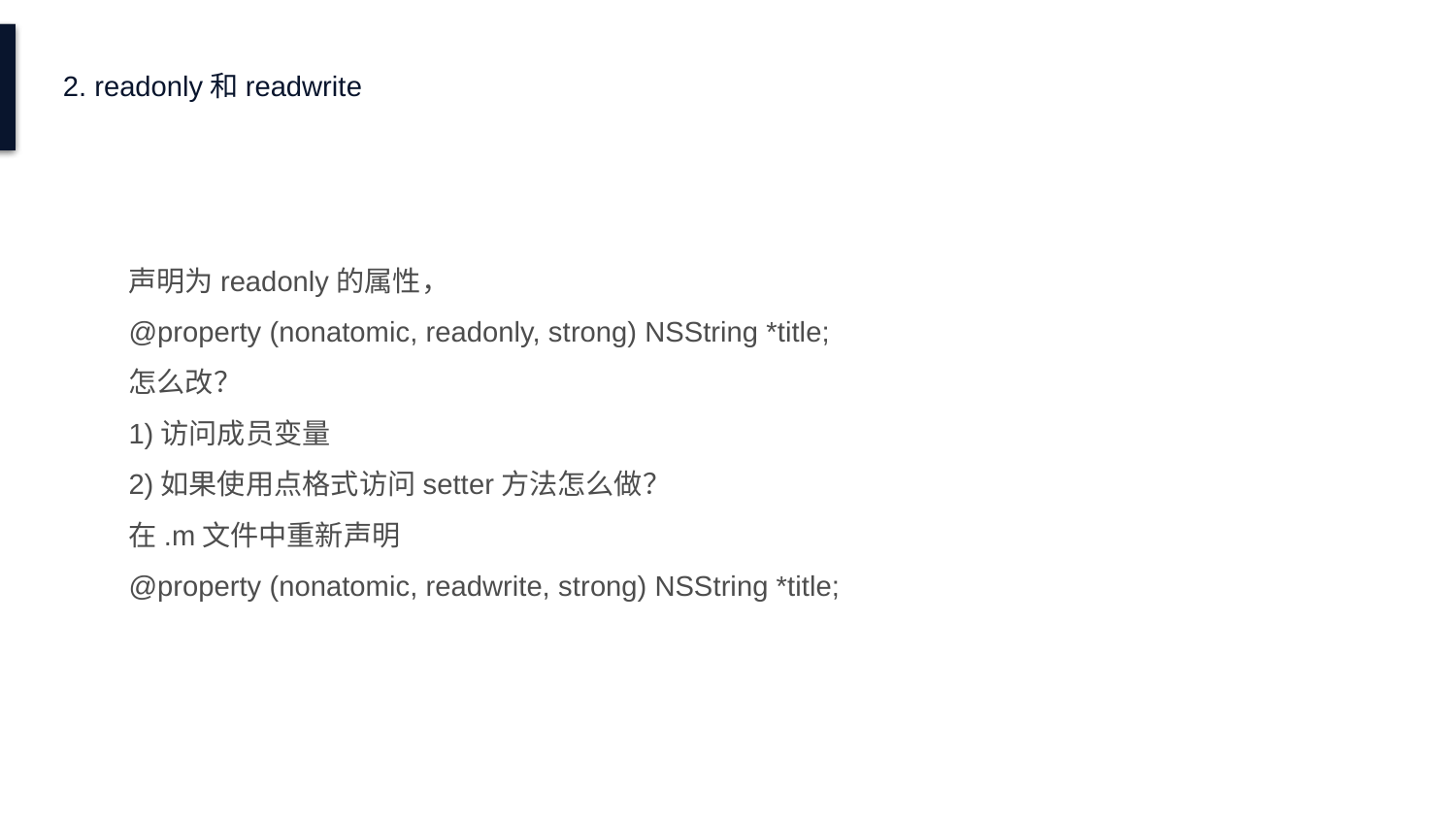

2. readonly和readwrite
声明为readonly的属性，
@property (nonatomic, readonly, strong) NSString *title;
怎么改？
1)访问成员变量
2)如果使用点格式访问setter方法怎么做？
在.m文件中重新声明
@property (nonatomic, readwrite, strong) NSString *title;